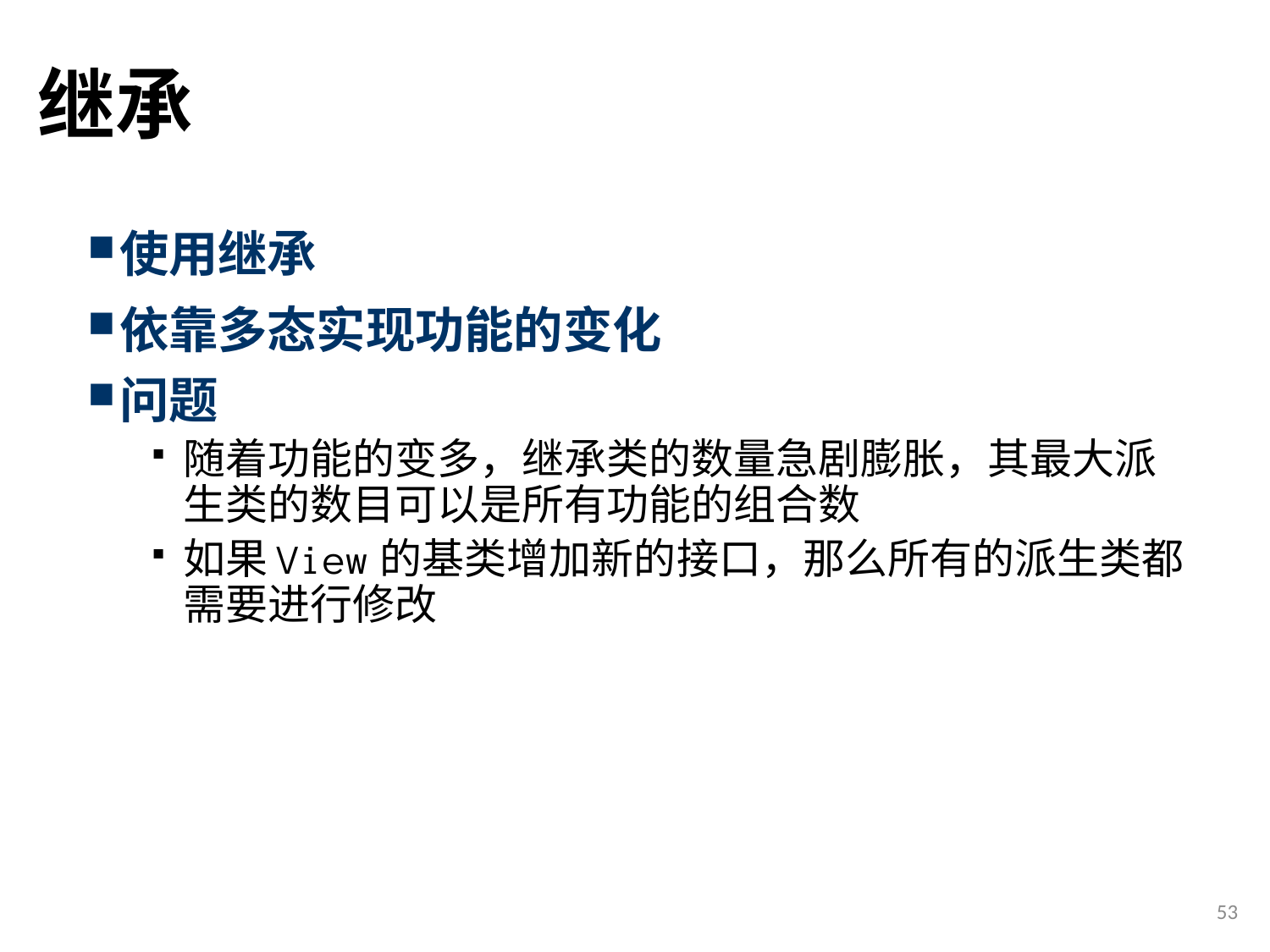

# 继承
使用继承
依靠多态实现功能的变化
问题
随着功能的变多，继承类的数量急剧膨胀，其最大派生类的数目可以是所有功能的组合数
如果View的基类增加新的接口，那么所有的派生类都需要进行修改
53